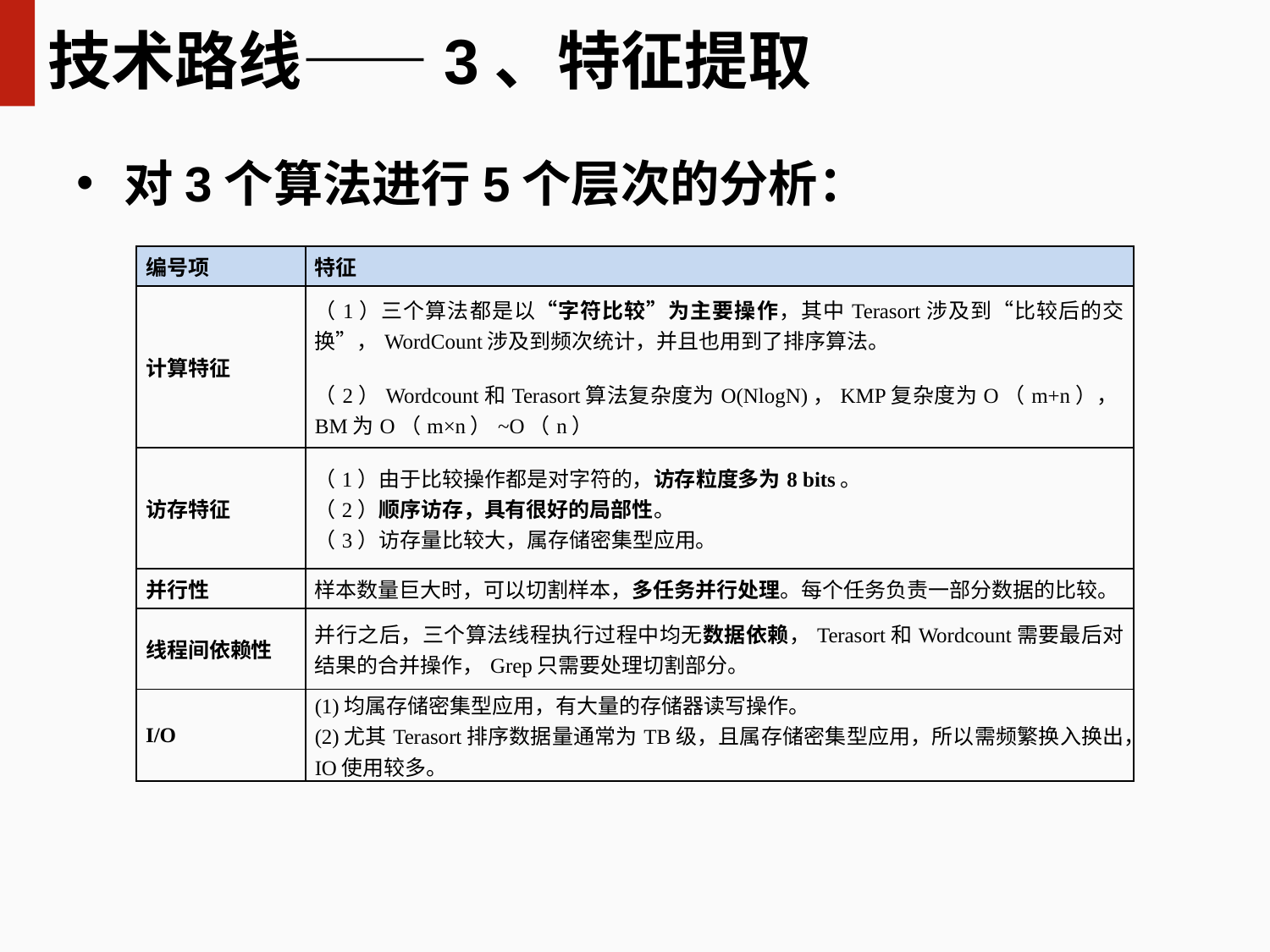

# 技术路线——3、特征提取
对3个算法进行5个层次的分析：

| 编号项 | 特征 |
| --- | --- |
| 计算特征 | （1）三个算法都是以“字符比较”为主要操作，其中Terasort涉及到“比较后的交换”，WordCount涉及到频次统计，并且也用到了排序算法。 （2）Wordcount和Terasort算法复杂度为O(NlogN)，KMP复杂度为O（m+n），BM为O（m×n）~O（n） |
| 访存特征 | （1）由于比较操作都是对字符的，访存粒度多为8 bits。 （2）顺序访存，具有很好的局部性。 （3）访存量比较大，属存储密集型应用。 |
| 并行性 | 样本数量巨大时，可以切割样本，多任务并行处理。每个任务负责一部分数据的比较。 |
| 线程间依赖性 | 并行之后，三个算法线程执行过程中均无数据依赖，Terasort和Wordcount需要最后对结果的合并操作，Grep只需要处理切割部分。 |
| I/O | (1)均属存储密集型应用，有大量的存储器读写操作。 (2)尤其Terasort排序数据量通常为TB级，且属存储密集型应用，所以需频繁换入换出，IO使用较多。 |